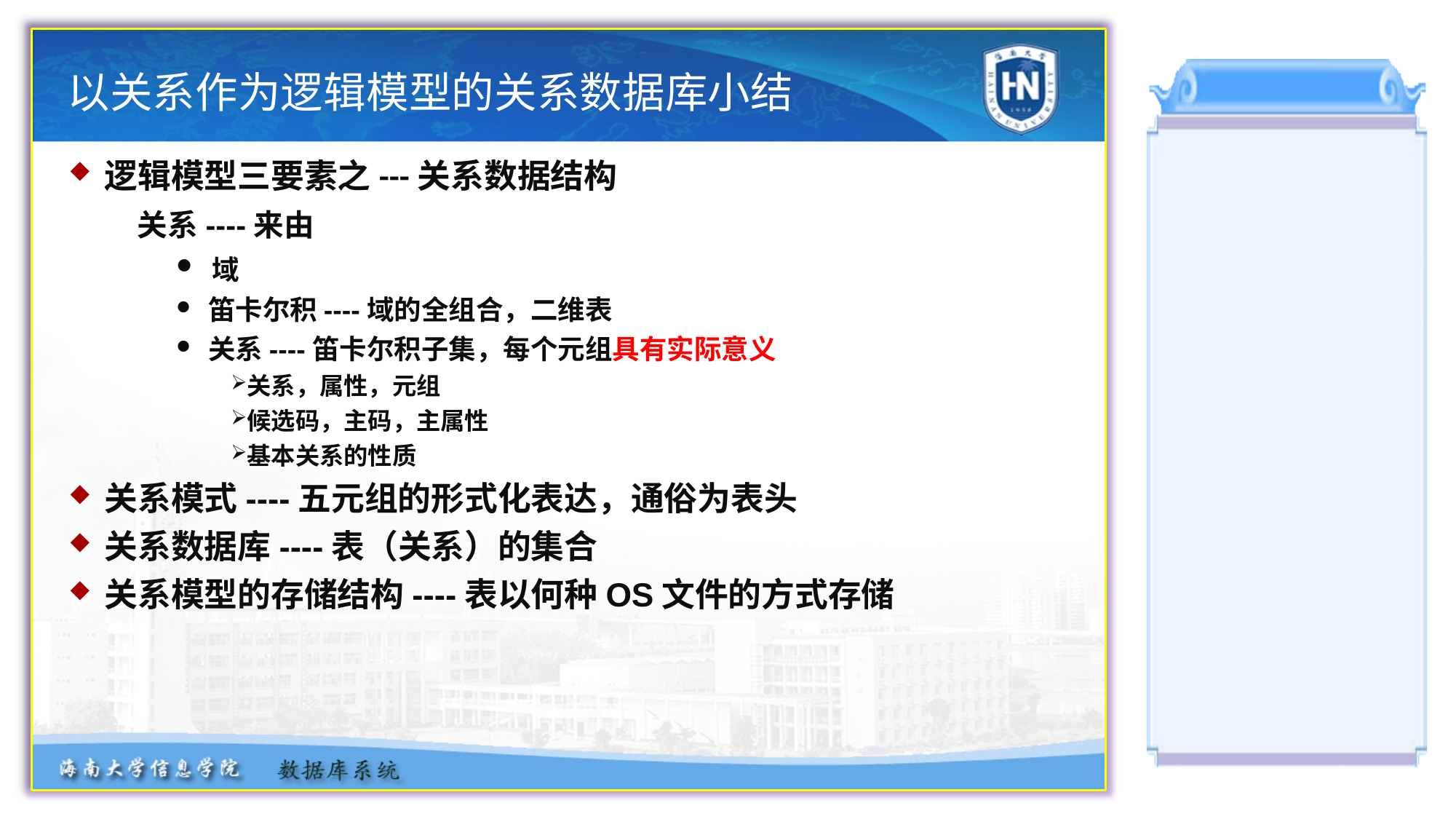

# 以关系作为逻辑模型的关系数据库小结
逻辑模型三要素之---关系数据结构
 关系----来由
 域
 笛卡尔积----域的全组合，二维表
 关系----笛卡尔积子集，每个元组具有实际意义
关系，属性，元组
候选码，主码，主属性
基本关系的性质
关系模式----五元组的形式化表达，通俗为表头
关系数据库----表（关系）的集合
关系模型的存储结构----表以何种OS文件的方式存储